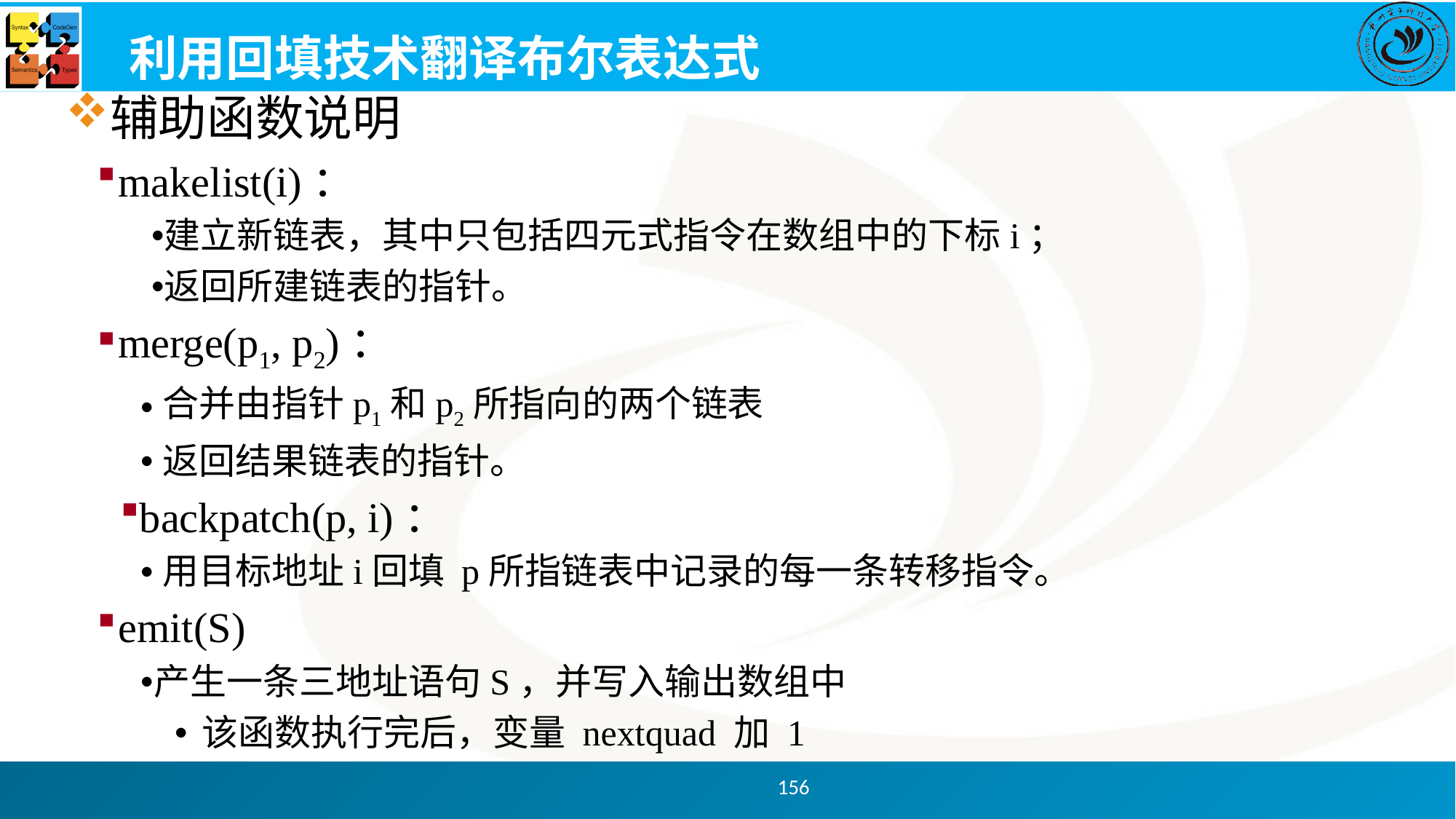

# 利用回填技术翻译布尔表达式
辅助函数说明
makelist(i)：
建立新链表，其中只包括四元式指令在数组中的下标i；
返回所建链表的指针。
merge(p1, p2)：
合并由指针p1和p2所指向的两个链表
返回结果链表的指针。
backpatch(p, i)：
用目标地址i回填 p所指链表中记录的每一条转移指令。
emit(S)
产生一条三地址语句S，并写入输出数组中
该函数执行完后，变量 nextquad 加 1
156